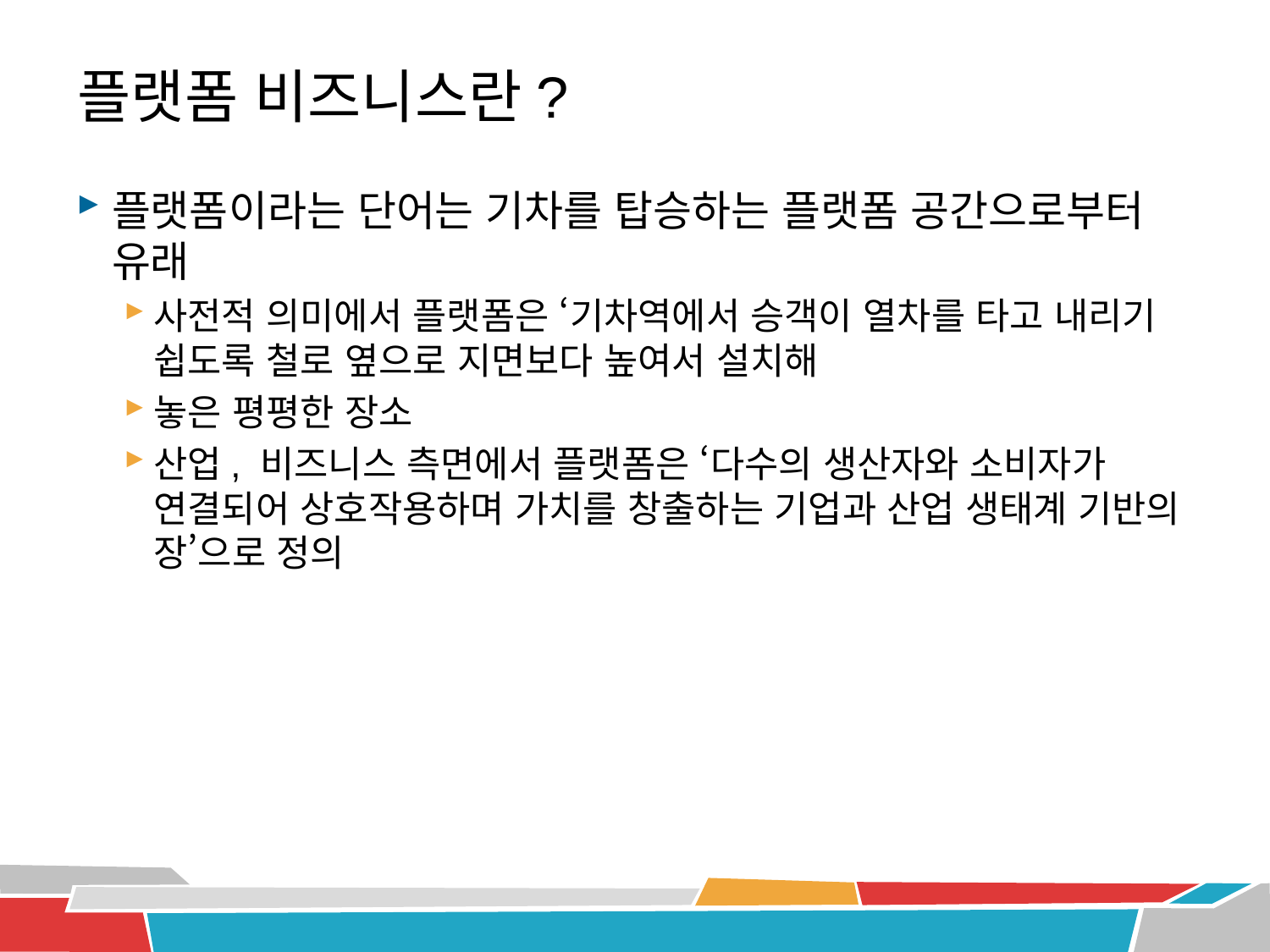

# 플랫폼 비즈니스란?
플랫폼이라는 단어는 기차를 탑승하는 플랫폼 공간으로부터 유래
사전적 의미에서 플랫폼은 ‘기차역에서 승객이 열차를 타고 내리기 쉽도록 철로 옆으로 지면보다 높여서 설치해
놓은 평평한 장소
산업, 비즈니스 측면에서 플랫폼은 ‘다수의 생산자와 소비자가 연결되어 상호작용하며 가치를 창출하는 기업과 산업 생태계 기반의 장’으로 정의